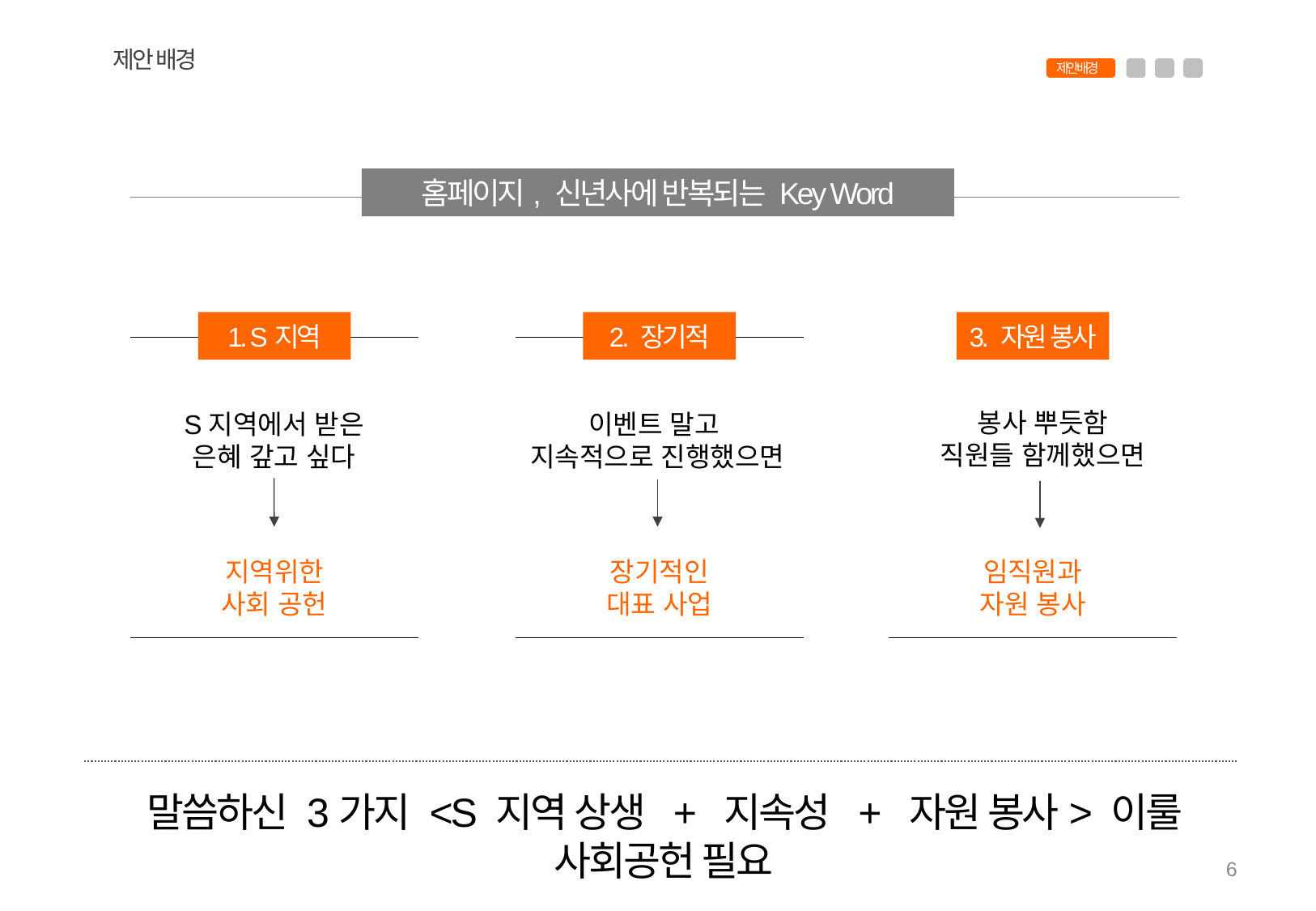

제안 배경
제안배경

홈페이지, 신년사에 반복되는 Key Word
1. S지역
2. 장기적
3. 자원 봉사
봉사 뿌듯함
직원들 함께했으면
이벤트 말고
지속적으로 진행했으면
S지역에서 받은
은혜 갚고 싶다
지역위한
사회 공헌
장기적인
대표 사업
임직원과
자원 봉사
말씀하신 3가지 <S 지역 상생  +  지속성  +  자원 봉사> 이룰 사회공헌 필요
6